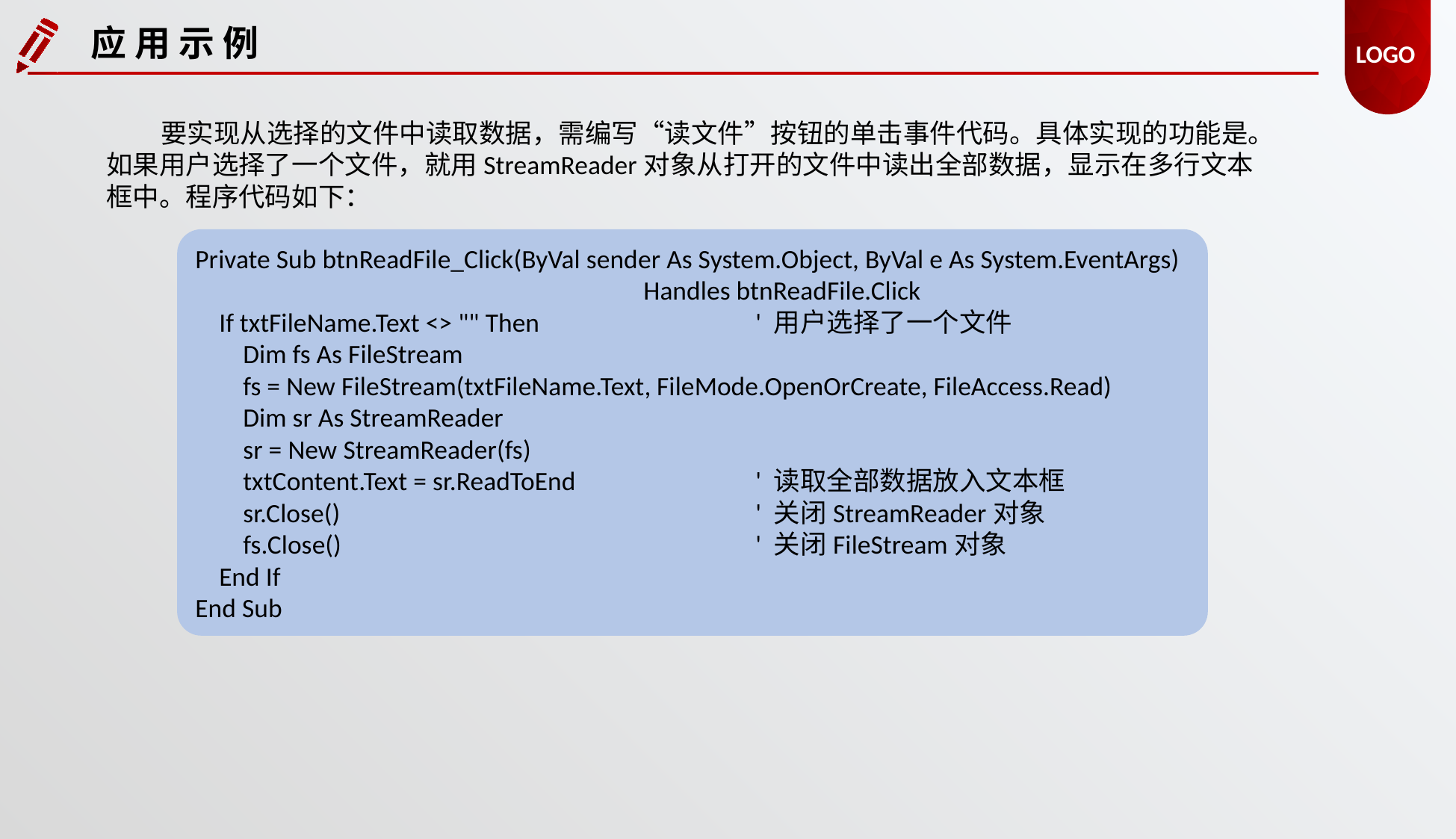

应 用 示 例
要实现从选择的文件中读取数据，需编写“读文件”按钮的单击事件代码。具体实现的功能是。如果用户选择了一个文件，就用StreamReader对象从打开的文件中读出全部数据，显示在多行文本框中。程序代码如下：
Private Sub btnReadFile_Click(ByVal sender As System.Object, ByVal e As System.EventArgs)
				Handles btnReadFile.Click
    If txtFileName.Text <> "" Then 		' 用户选择了一个文件
        Dim fs As FileStream
        fs = New FileStream(txtFileName.Text, FileMode.OpenOrCreate, FileAccess.Read)
        Dim sr As StreamReader
        sr = New StreamReader(fs)
        txtContent.Text = sr.ReadToEnd 		' 读取全部数据放入文本框
        sr.Close() 				' 关闭StreamReader对象
        fs.Close() 				' 关闭FileStream对象
    End If
End Sub